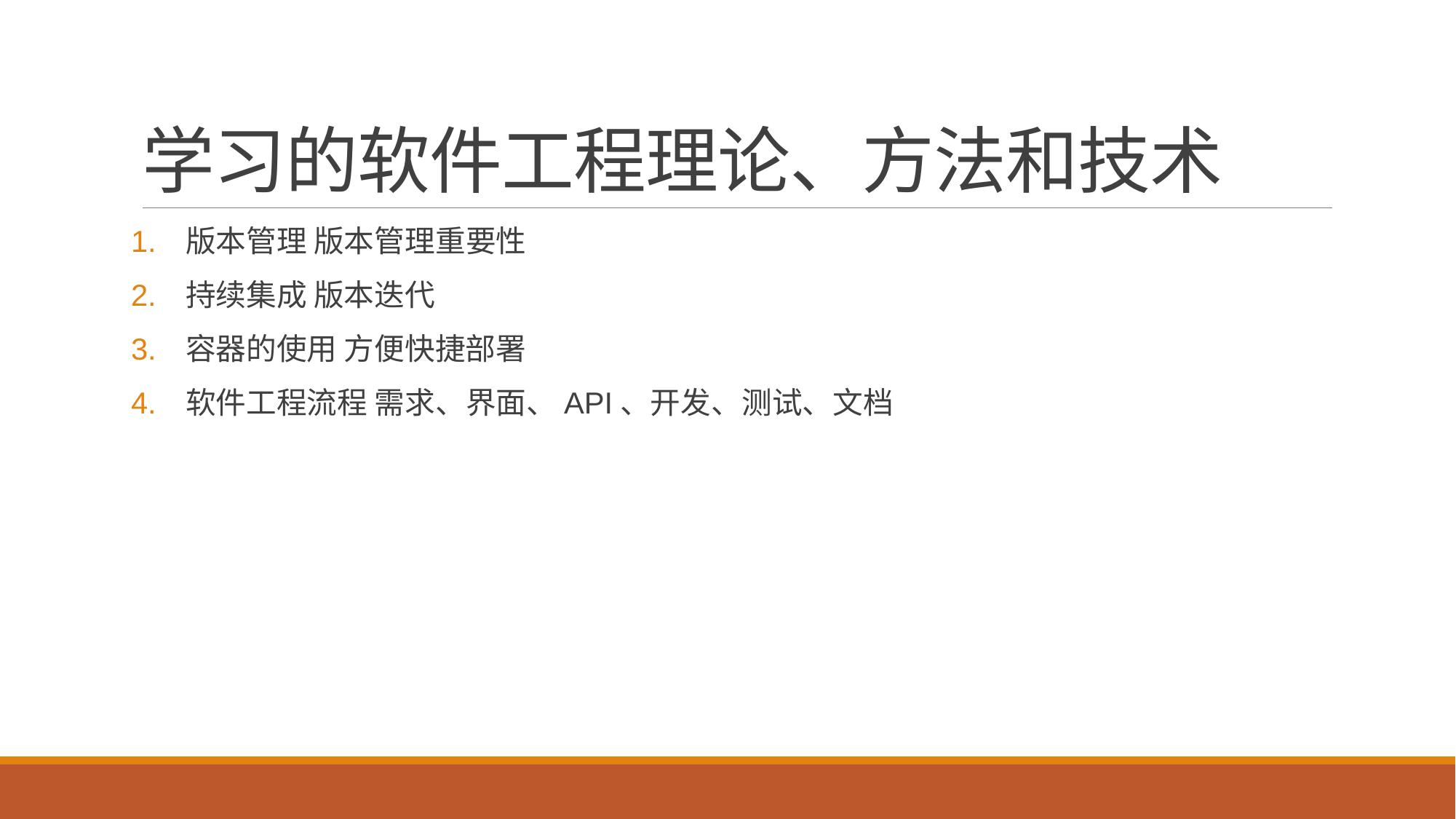

# 学习的软件工程理论、方法和技术
版本管理 版本管理重要性
持续集成 版本迭代
容器的使用 方便快捷部署
软件工程流程 需求、界面、API、开发、测试、文档